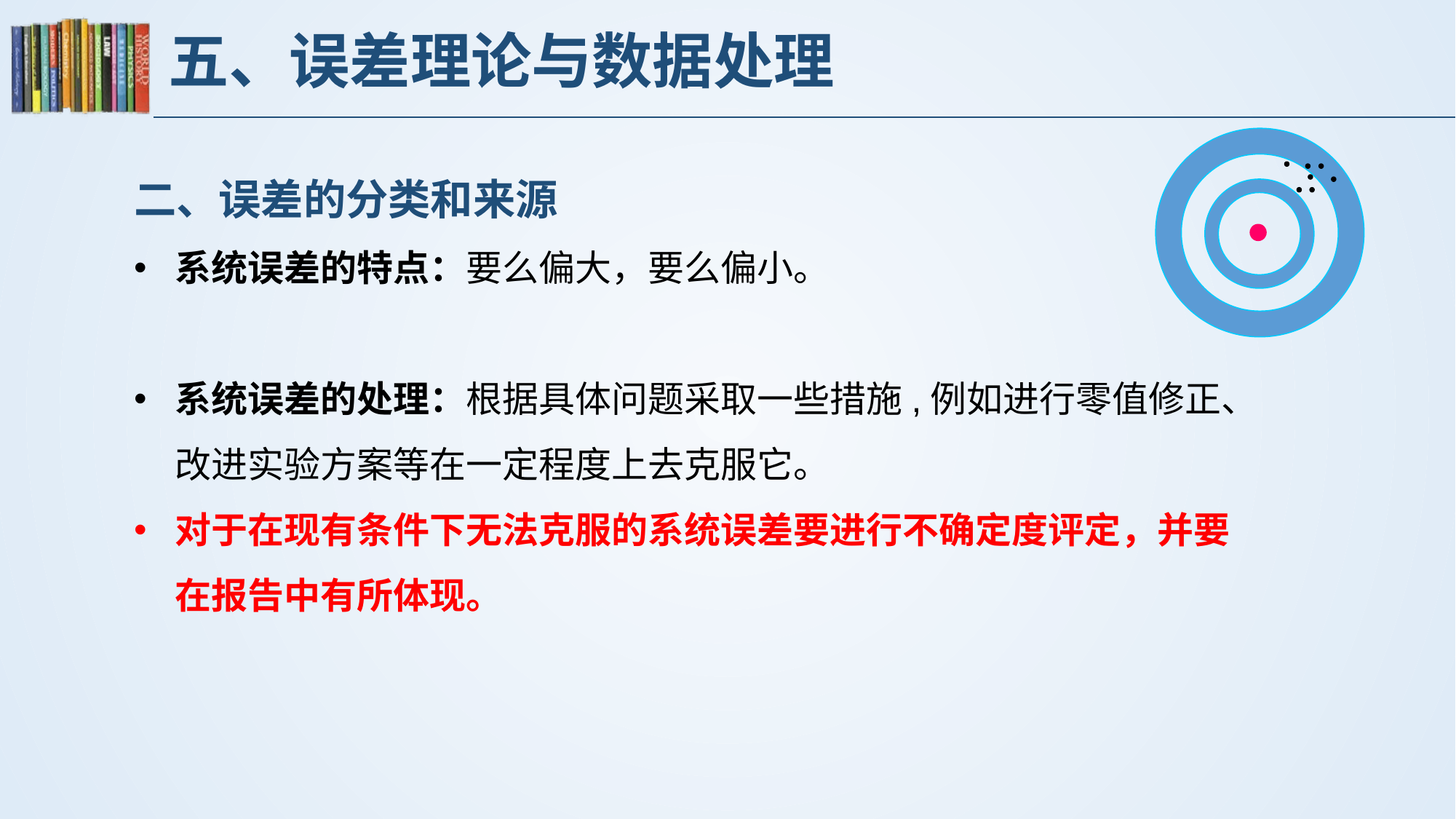

# 五、误差理论与数据处理

二、误差的分类和来源
系统误差的特点：要么偏大，要么偏小。

系统误差的处理：根据具体问题采取一些措施,例如进行零值修正、改进实验方案等在一定程度上去克服它。
对于在现有条件下无法克服的系统误差要进行不确定度评定，并要在报告中有所体现。